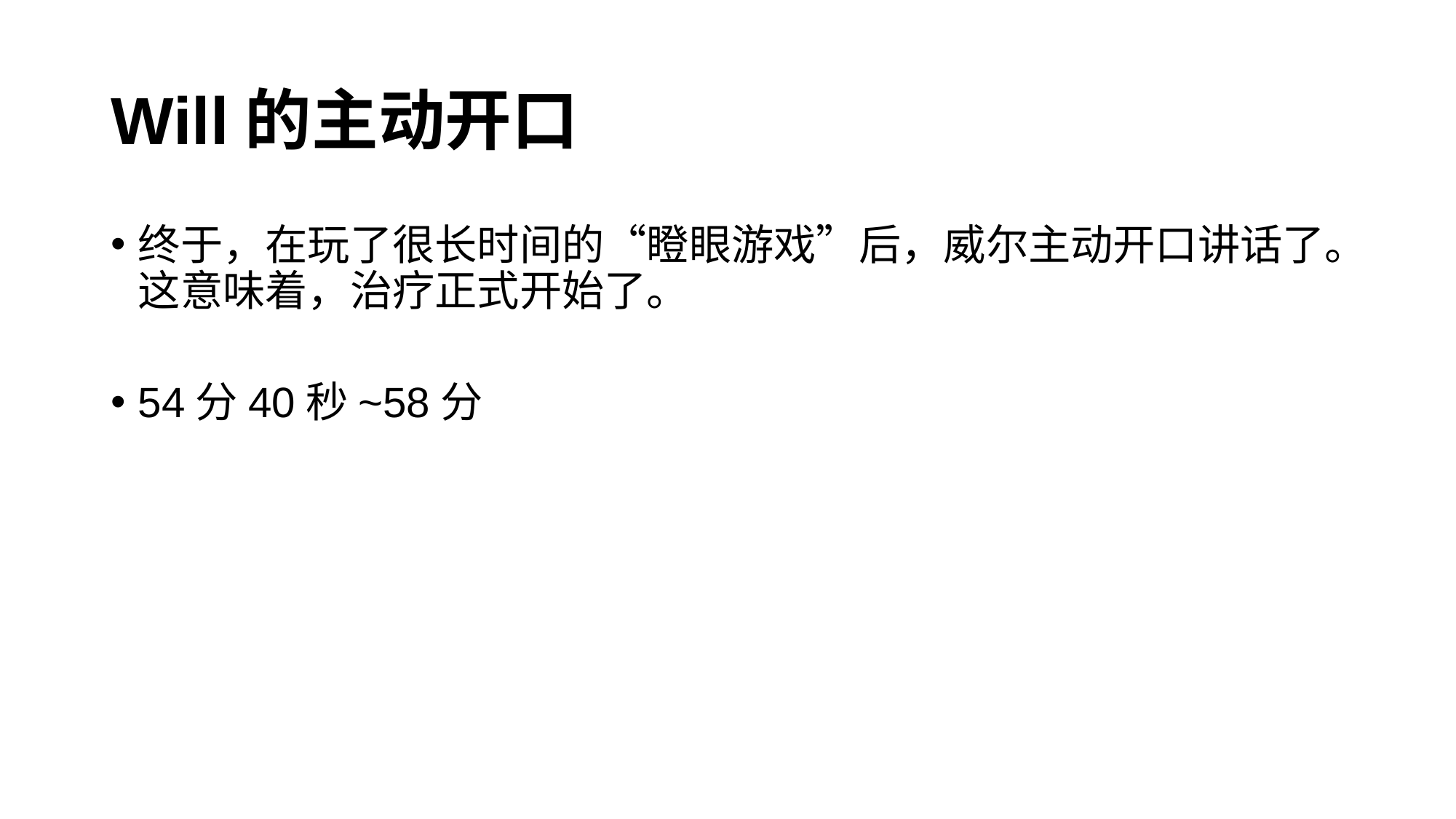

# Will的主动开口
终于，在玩了很长时间的“瞪眼游戏”后，威尔主动开口讲话了。这意味着，治疗正式开始了。
54分40秒~58分